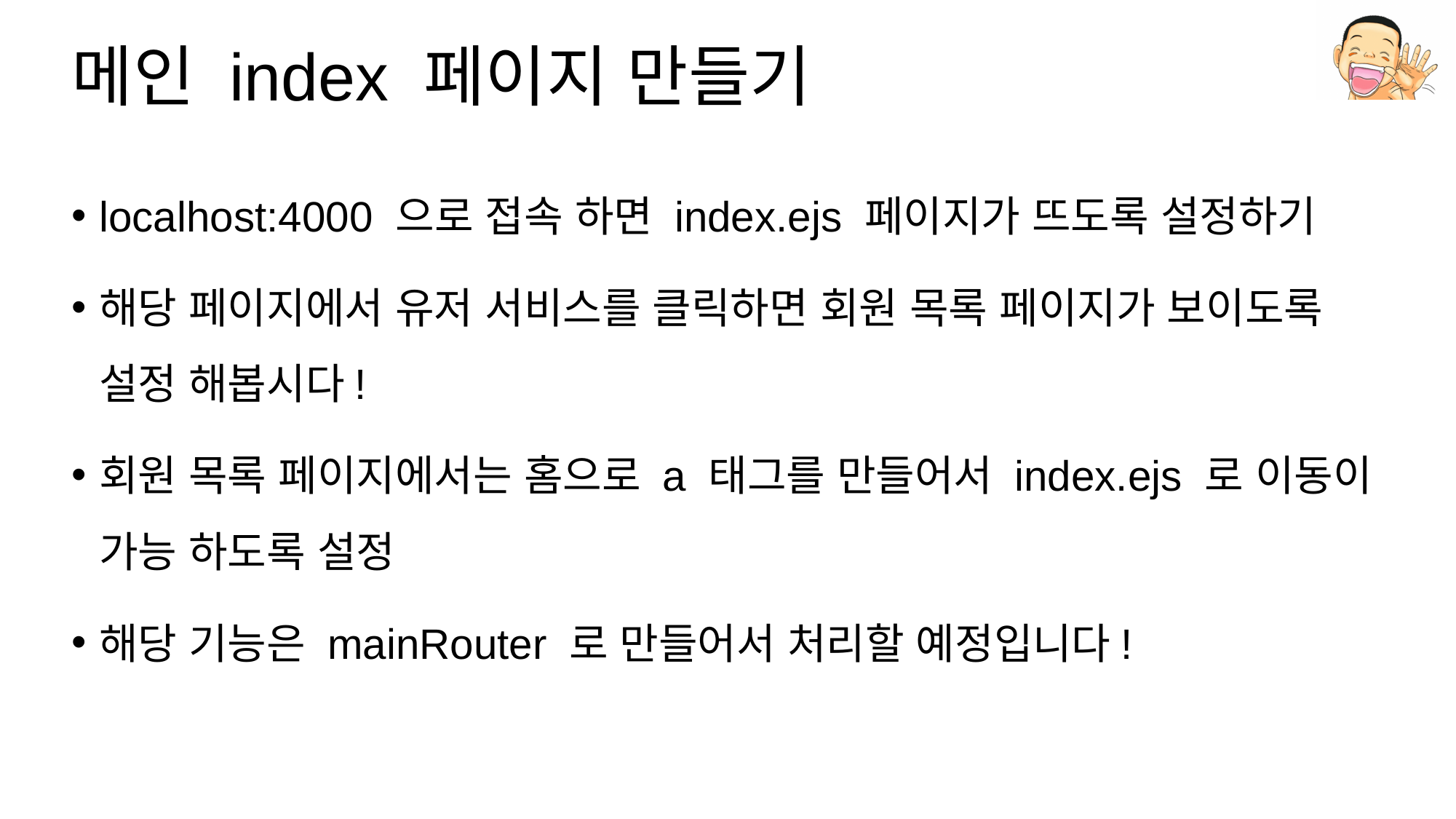

# 메인 index 페이지 만들기
localhost:4000 으로 접속 하면 index.ejs 페이지가 뜨도록 설정하기
해당 페이지에서 유저 서비스를 클릭하면 회원 목록 페이지가 보이도록 설정 해봅시다!
회원 목록 페이지에서는 홈으로 a 태그를 만들어서 index.ejs 로 이동이 가능 하도록 설정
해당 기능은 mainRouter 로 만들어서 처리할 예정입니다!